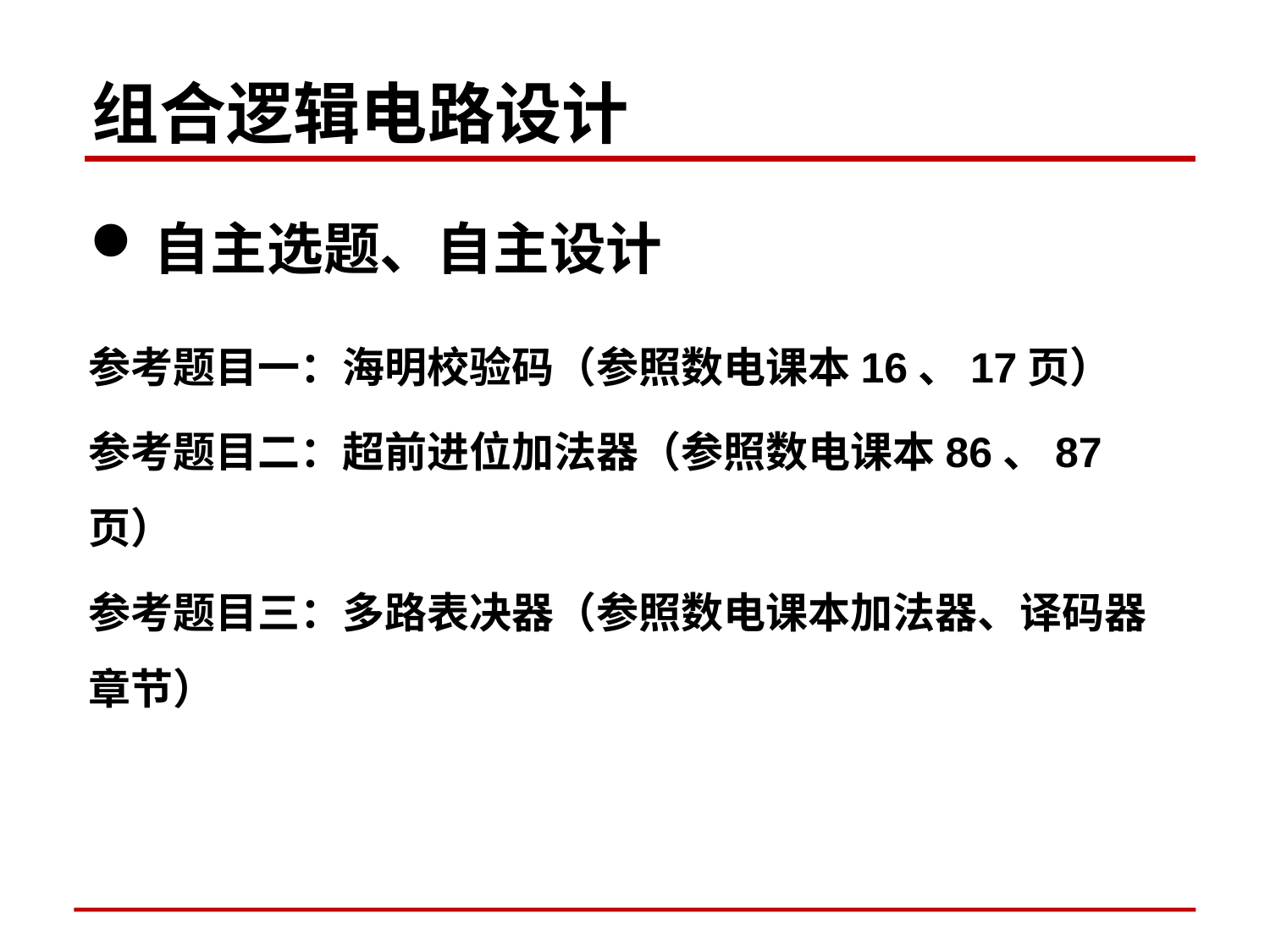

组合逻辑电路设计
自主选题、自主设计
参考题目一：海明校验码（参照数电课本16、17页）
参考题目二：超前进位加法器（参照数电课本86、87页）
参考题目三：多路表决器（参照数电课本加法器、译码器章节）